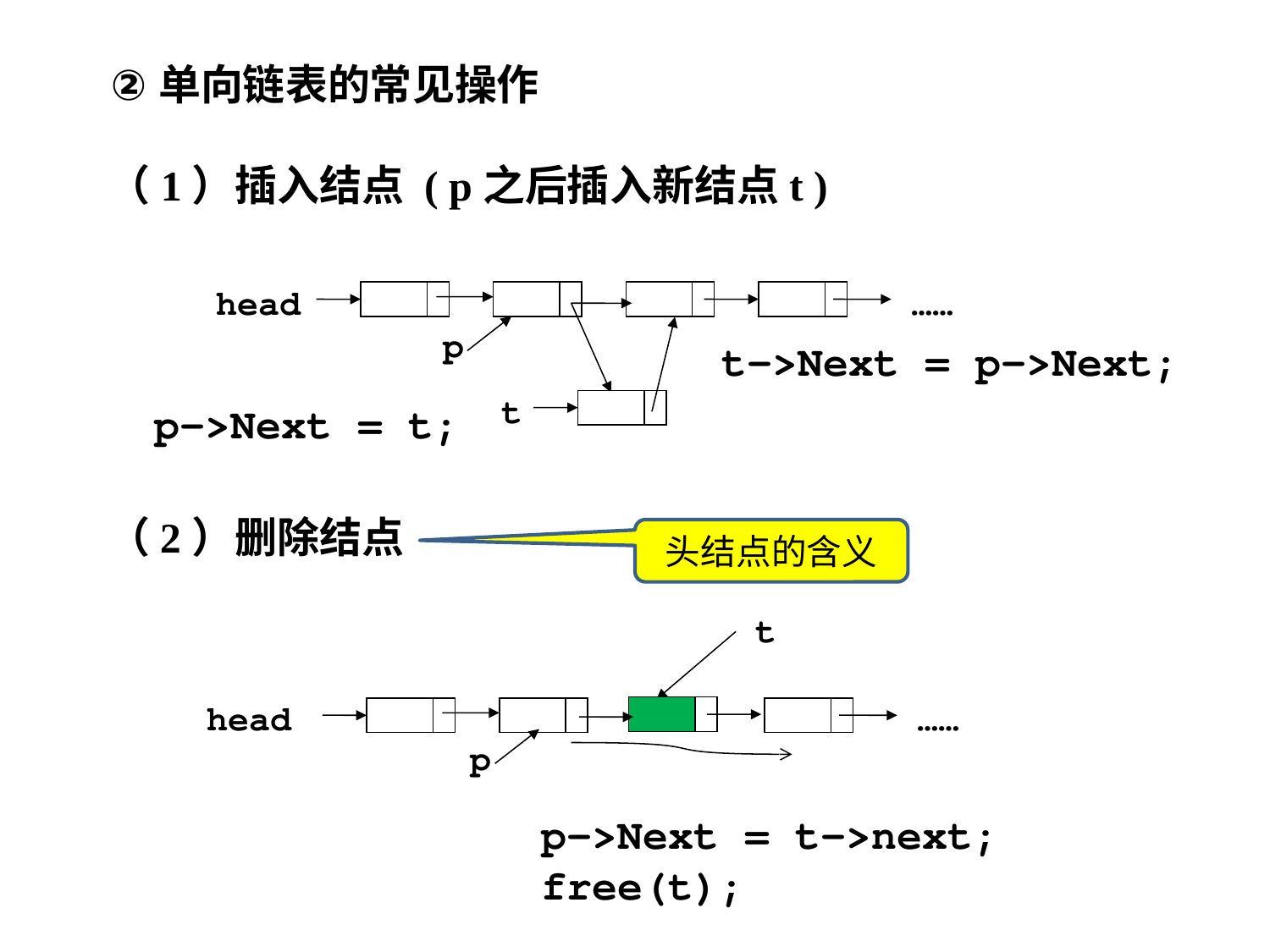

单向链表的常见操作
（1）	插入结点 ( p之后插入新结点t )
head
……

t->Next = p->Next;

p

t

p->Next = t;
（2）	删除结点
头结点的含义
t

head

……

p

p->Next = t->next;
free(t);